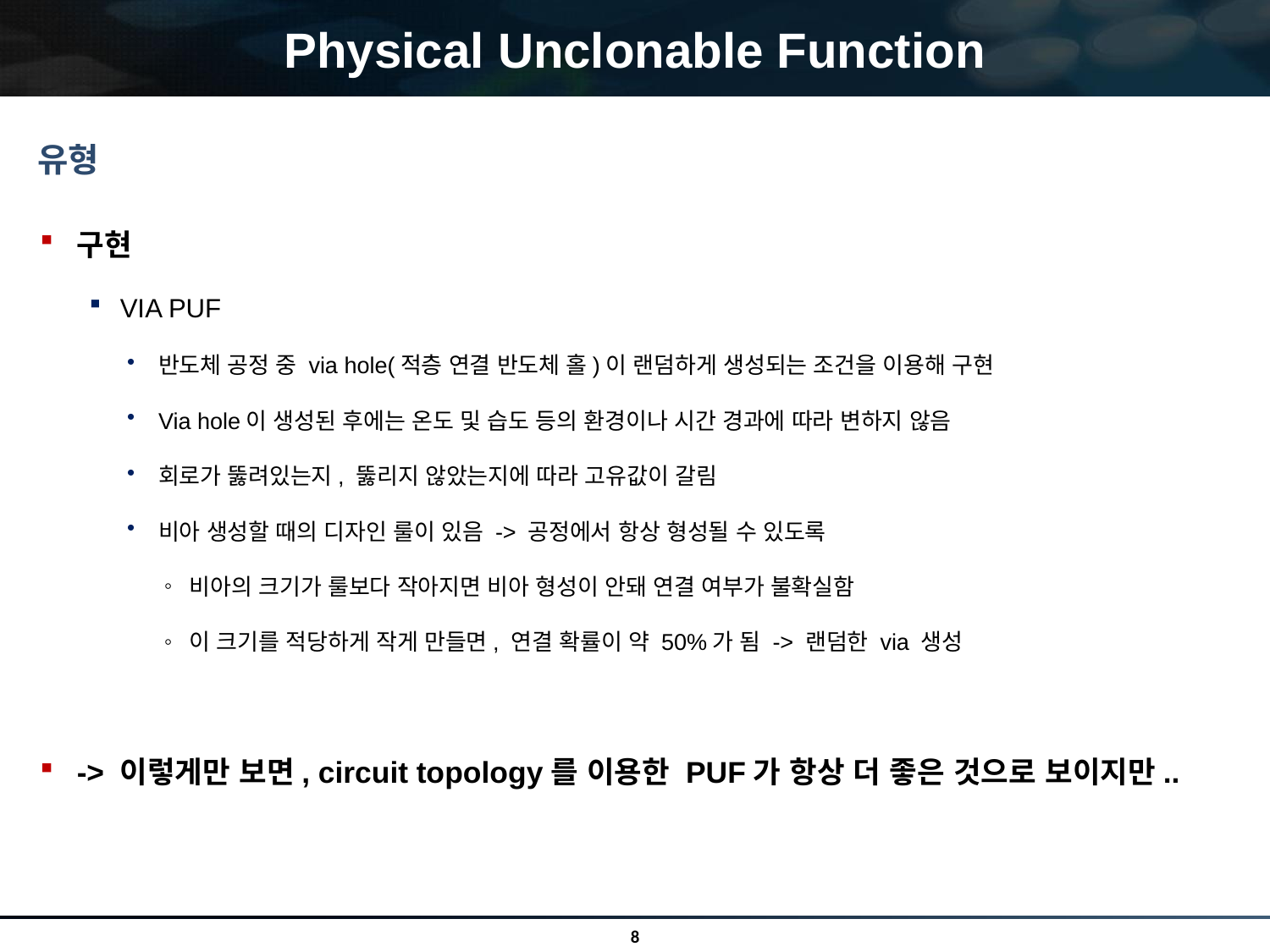

# Physical Unclonable Function
유형
구현
VIA PUF
반도체 공정 중 via hole(적층 연결 반도체 홀)이 랜덤하게 생성되는 조건을 이용해 구현
Via hole이 생성된 후에는 온도 및 습도 등의 환경이나 시간 경과에 따라 변하지 않음
회로가 뚫려있는지, 뚫리지 않았는지에 따라 고유값이 갈림
비아 생성할 때의 디자인 룰이 있음 -> 공정에서 항상 형성될 수 있도록
비아의 크기가 룰보다 작아지면 비아 형성이 안돼 연결 여부가 불확실함
이 크기를 적당하게 작게 만들면, 연결 확률이 약 50%가 됨 -> 랜덤한 via 생성

-> 이렇게만 보면, circuit topology를 이용한 PUF가 항상 더 좋은 것으로 보이지만..